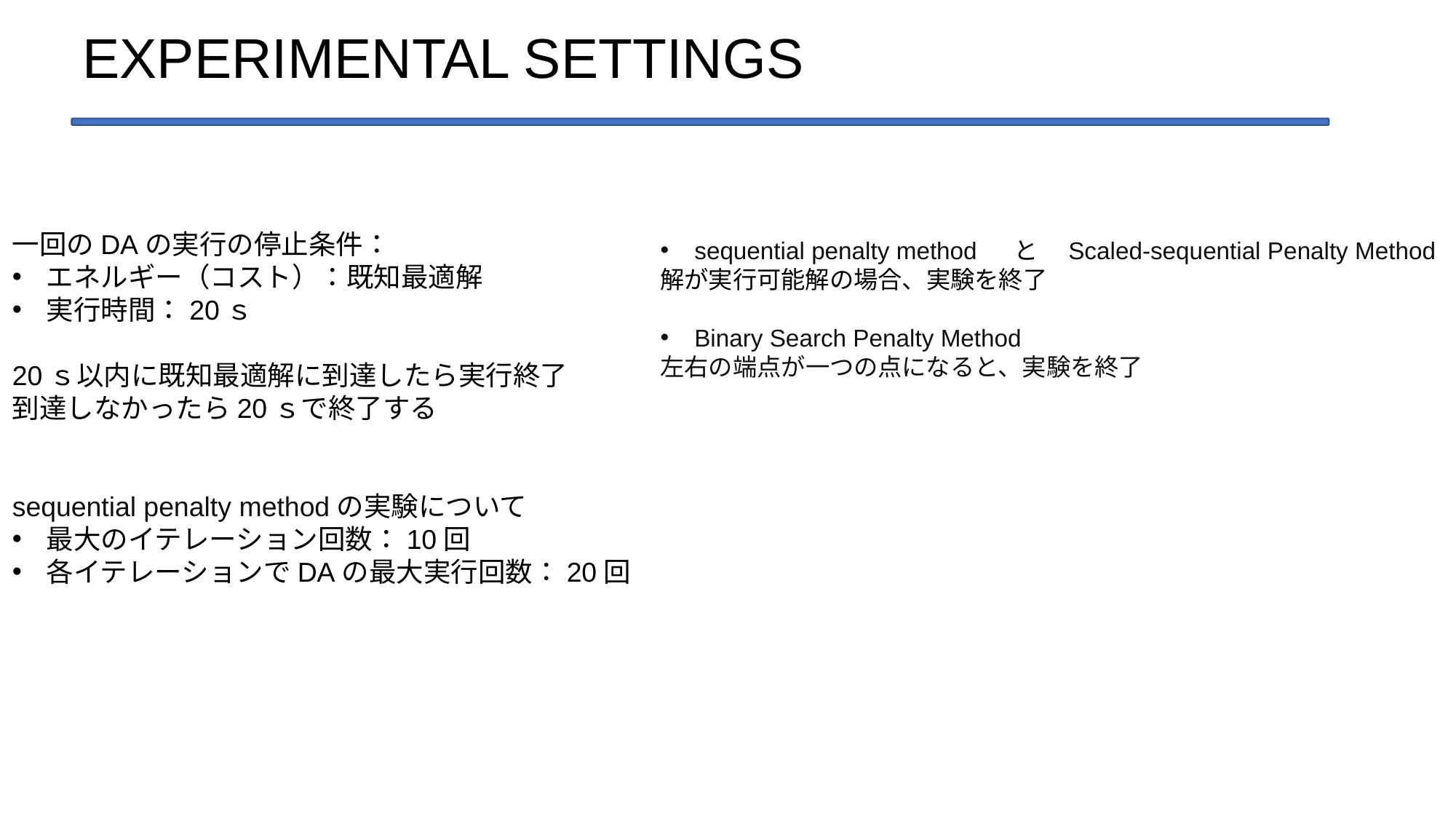

# EXPERIMENTAL SETTINGS

一回のDAの実行の停止条件：
エネルギー（コスト）：既知最適解
実行時間：20ｓ

20ｓ以内に既知最適解に到達したら実行終了
到達しなかったら20ｓで終了する

sequential penalty methodの実験について
最大のイテレーション回数：10回
各イテレーションでDAの最大実行回数：20回
sequential penalty method 　と　Scaled-sequential Penalty Method
解が実行可能解の場合、実験を終了

Binary Search Penalty Method
左右の端点が一つの点になると、実験を終了